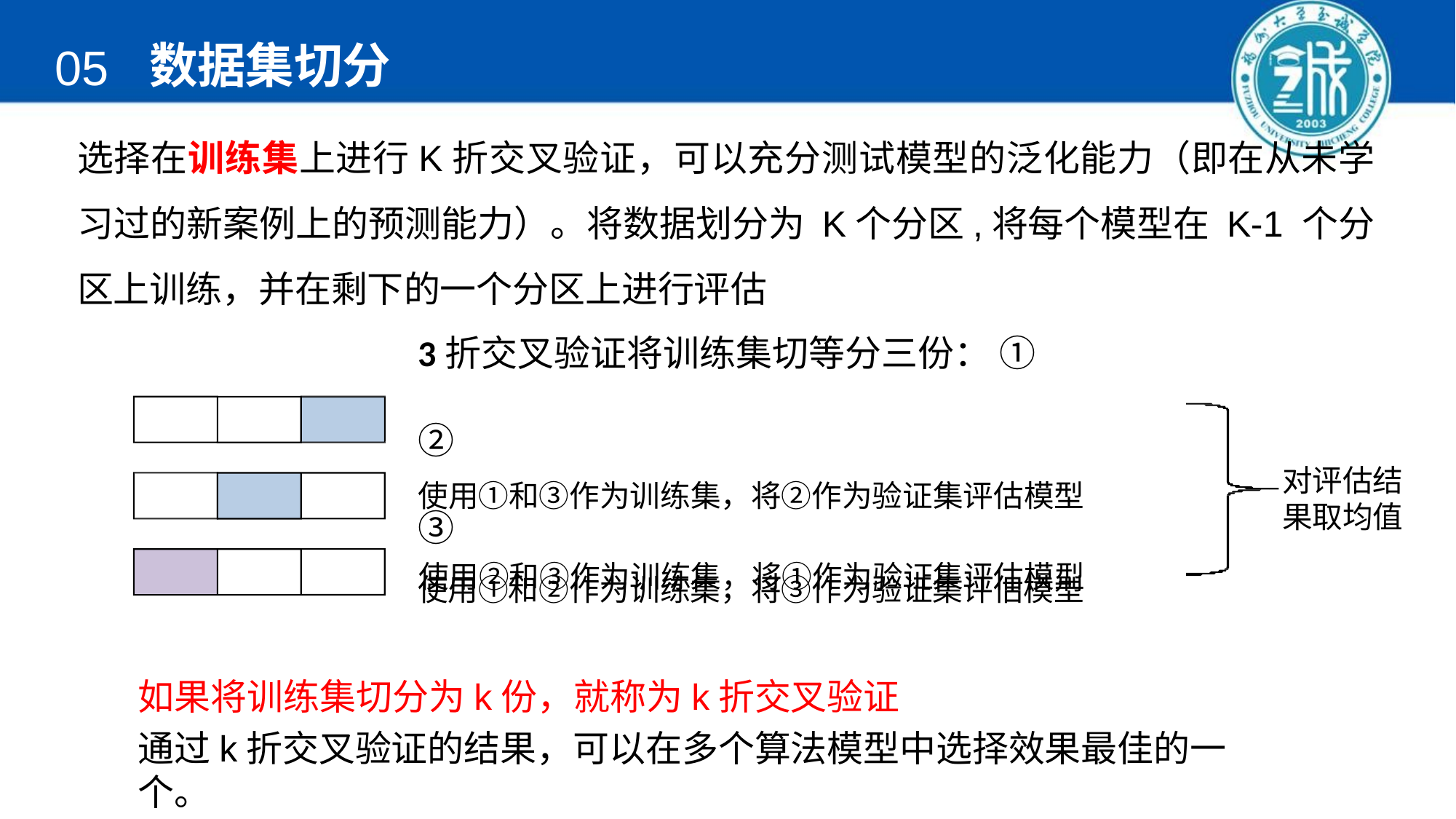

# 数据集切分
05
选择在训练集上进行K折交叉验证，可以充分测试模型的泛化能力（即在从未学习过的新案例上的预测能力）。将数据划分为 K个分区,将每个模型在 K-1 个分区上训练，并在剩下的一个分区上进行评估
3折交叉验证将训练集切等分三份： ①	②	③
使用①和②作为训练集，将③作为验证集评估模型

对评估结果取均值

使用①和③作为训练集，将②作为验证集评估模型

使用②和③作为训练集，将①作为验证集评估模型

如果将训练集切分为k份，就称为k折交叉验证
通过k折交叉验证的结果，可以在多个算法模型中选择效果最佳的一个。